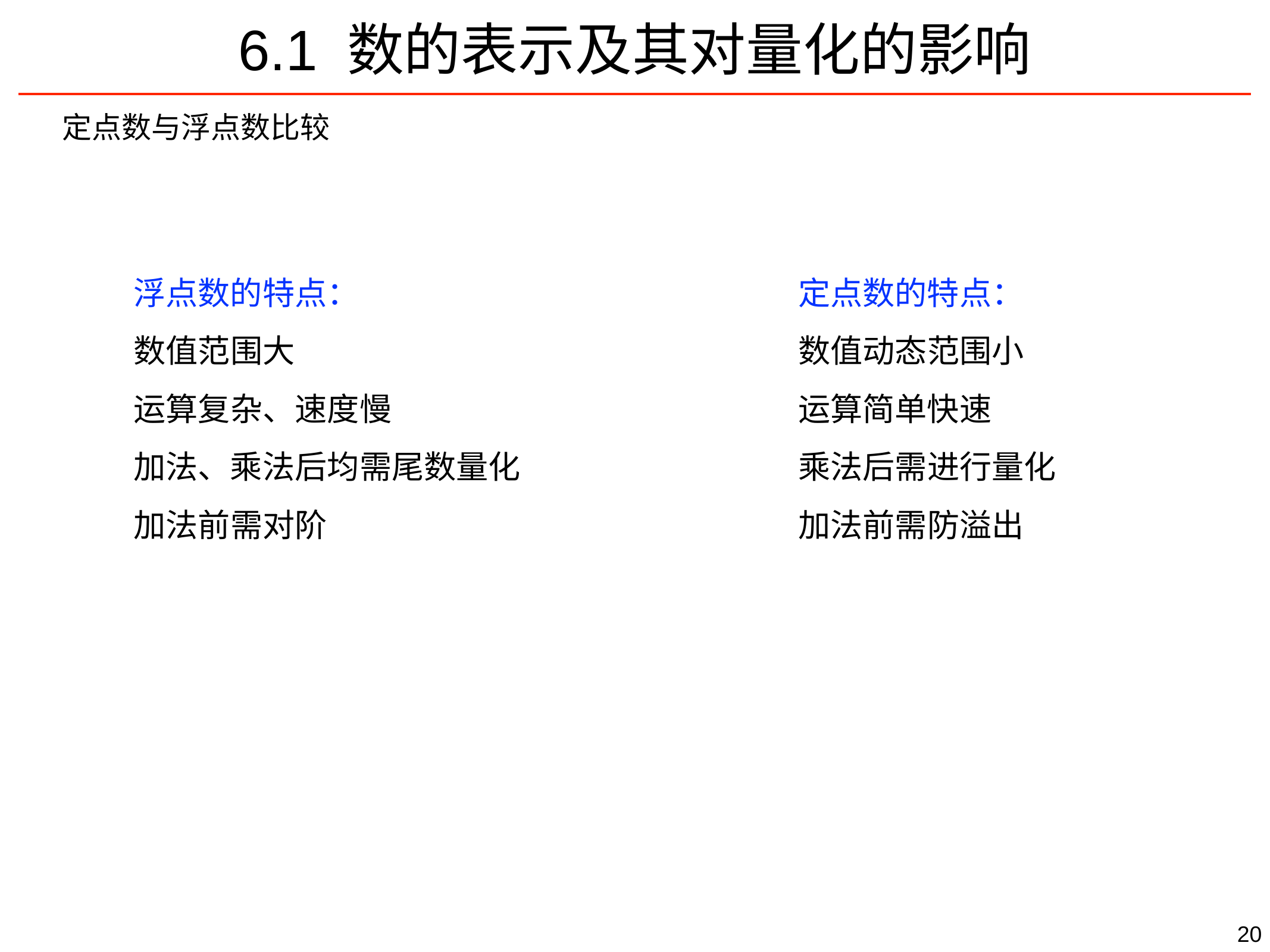

# 6.1 数的表示及其对量化的影响
定点数与浮点数比较
浮点数的特点：
数值范围大
运算复杂、速度慢
加法、乘法后均需尾数量化
加法前需对阶
定点数的特点：
数值动态范围小
运算简单快速
乘法后需进行量化
加法前需防溢出
20